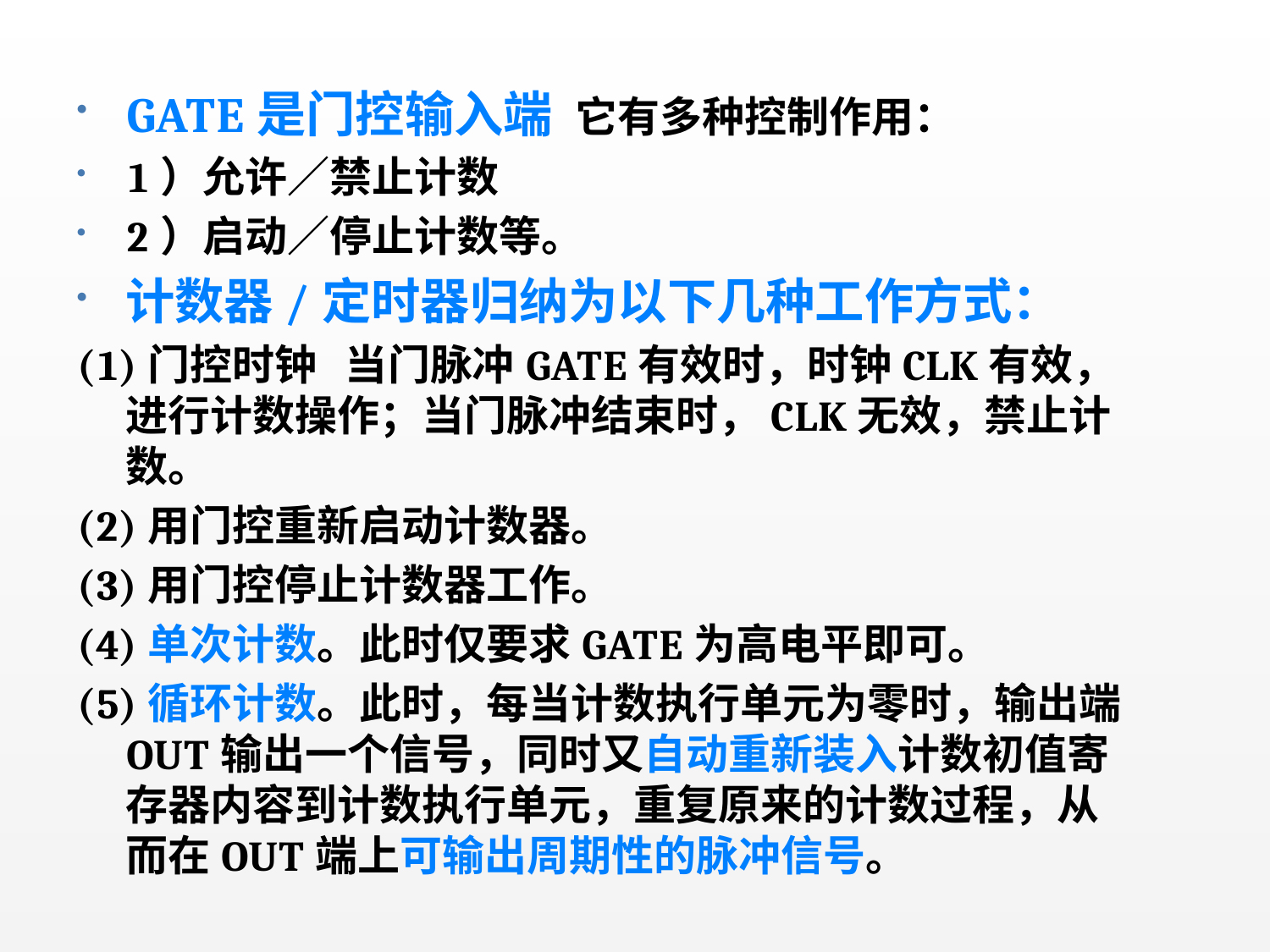

GATE是门控输入端  它有多种控制作用：
1）允许／禁止计数
2）启动／停止计数等。
计数器/定时器归纳为以下几种工作方式：
(1)门控时钟   当门脉冲GATE有效时，时钟CLK有效，进行计数操作；当门脉冲结束时，CLK无效，禁止计数。
(2)用门控重新启动计数器。
(3)用门控停止计数器工作。
(4)单次计数。此时仅要求GATE为高电平即可。
(5)循环计数。此时，每当计数执行单元为零时，输出端OUT输出一个信号，同时又自动重新装入计数初值寄存器内容到计数执行单元，重复原来的计数过程，从而在OUT端上可输出周期性的脉冲信号。